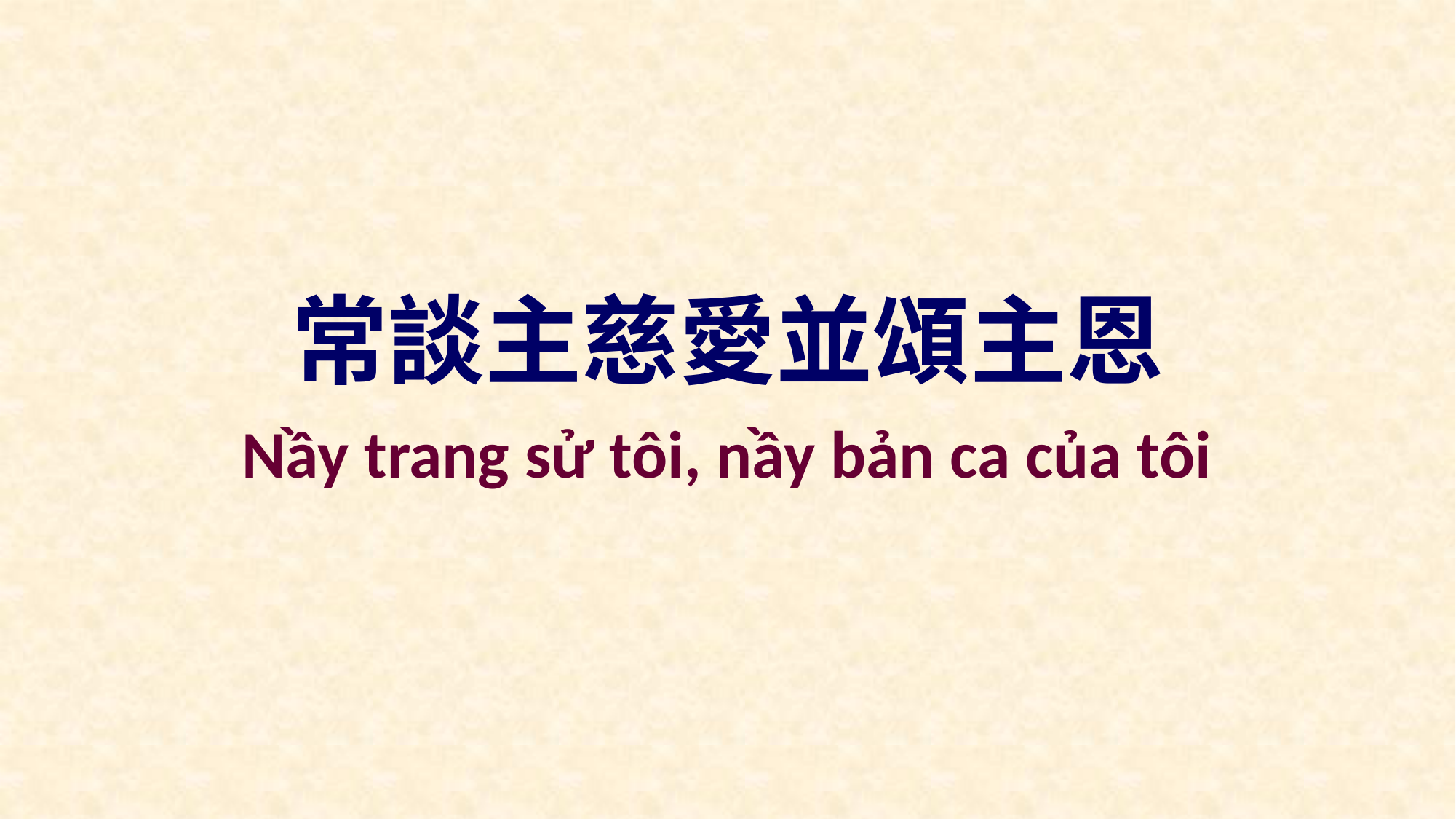

常談主慈愛並頌主恩
Nầy trang sử tôi, nầy bản ca của tôi